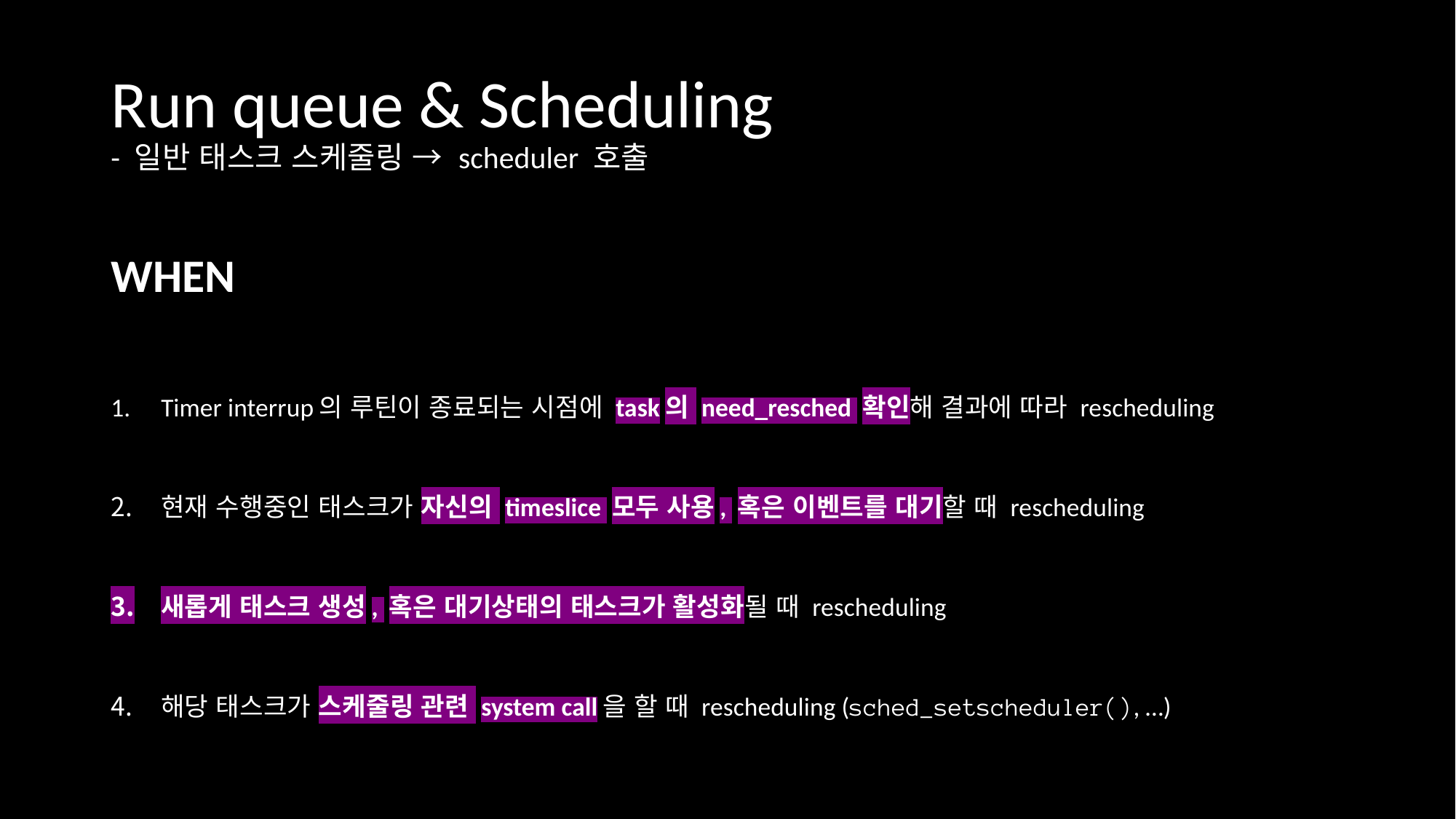

# Run queue & Scheduling - 일반 태스크 스케줄링 → scheduler 호출
WHEN

Timer interrup의 루틴이 종료되는 시점에 task의 need_resched 확인해 결과에 따라 rescheduling
현재 수행중인 태스크가 자신의 timeslice 모두 사용, 혹은 이벤트를 대기할 때 rescheduling
새롭게 태스크 생성, 혹은 대기상태의 태스크가 활성화될 때 rescheduling
해당 태스크가 스케줄링 관련 system call을 할 때 rescheduling (sched_setscheduler(), …)